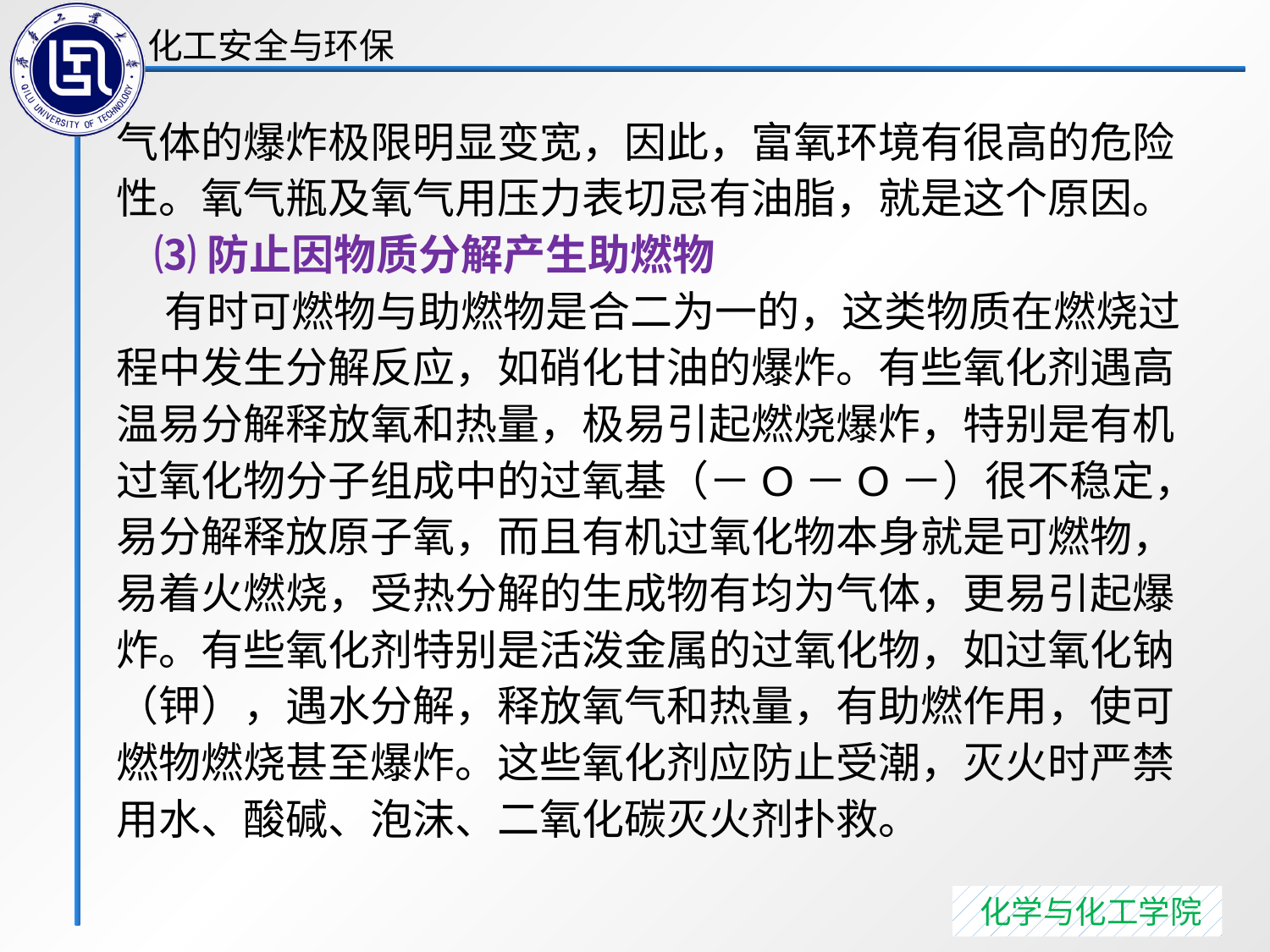

气体的爆炸极限明显变宽，因此，富氧环境有很高的危险性。氧气瓶及氧气用压力表切忌有油脂，就是这个原因。
    ⑶防止因物质分解产生助燃物
    有时可燃物与助燃物是合二为一的，这类物质在燃烧过程中发生分解反应，如硝化甘油的爆炸。有些氧化剂遇高温易分解释放氧和热量，极易引起燃烧爆炸，特别是有机过氧化物分子组成中的过氧基（－O－O－）很不稳定，易分解释放原子氧，而且有机过氧化物本身就是可燃物，易着火燃烧，受热分解的生成物有均为气体，更易引起爆炸。有些氧化剂特别是活泼金属的过氧化物，如过氧化钠（钾），遇水分解，释放氧气和热量，有助燃作用，使可燃物燃烧甚至爆炸。这些氧化剂应防止受潮，灭火时严禁用水、酸碱、泡沫、二氧化碳灭火剂扑救。